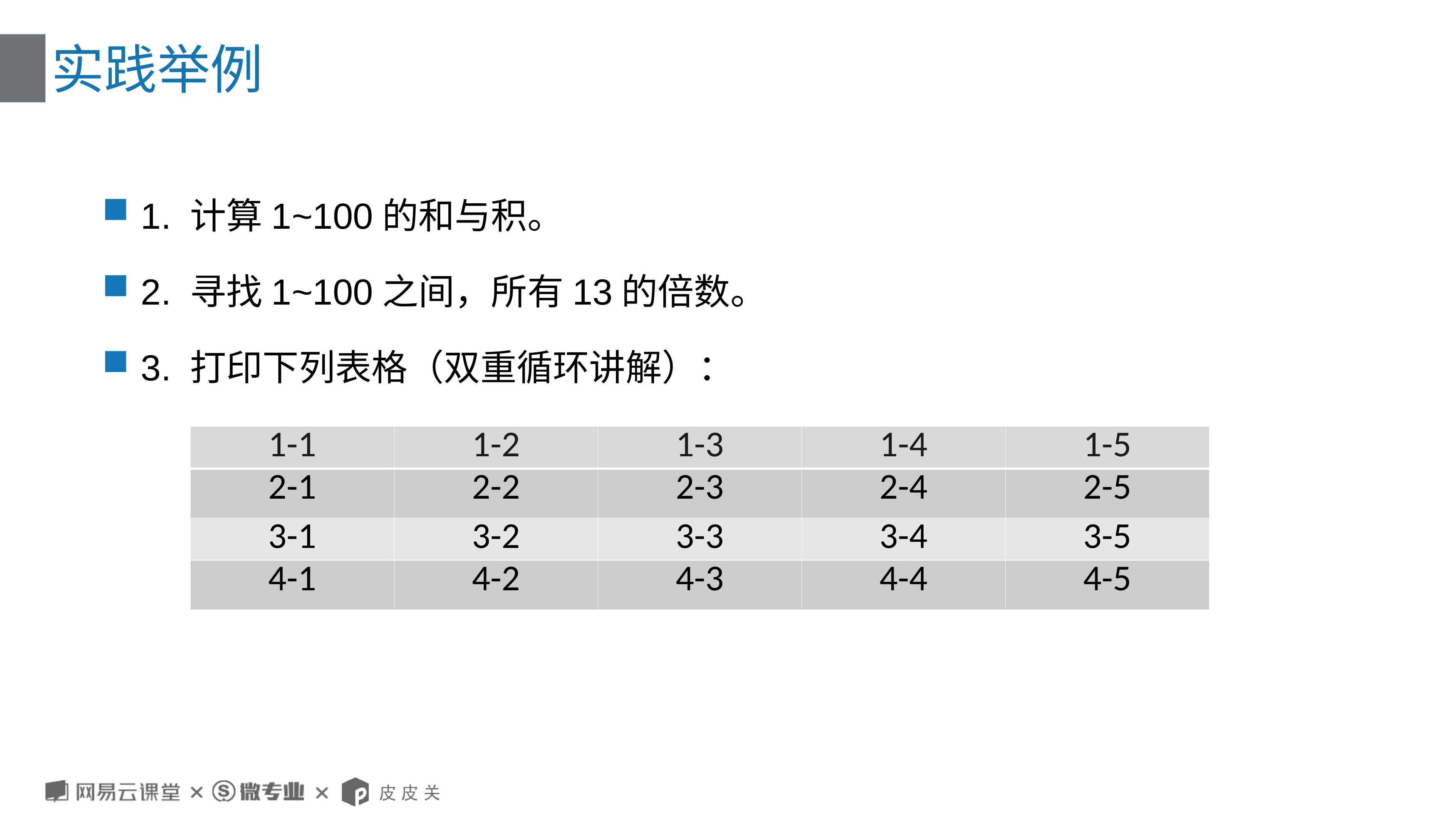

# 实践举例
1. 计算1~100的和与积。
2. 寻找1~100之间，所有13的倍数。
3. 打印下列表格（双重循环讲解）：

| 1-1 | 1-2 | 1-3 | 1-4 | 1-5 |
| --- | --- | --- | --- | --- |
| 2-1 | 2-2 | 2-3 | 2-4 | 2-5 |
| 3-1 | 3-2 | 3-3 | 3-4 | 3-5 |
| 4-1 | 4-2 | 4-3 | 4-4 | 4-5 |